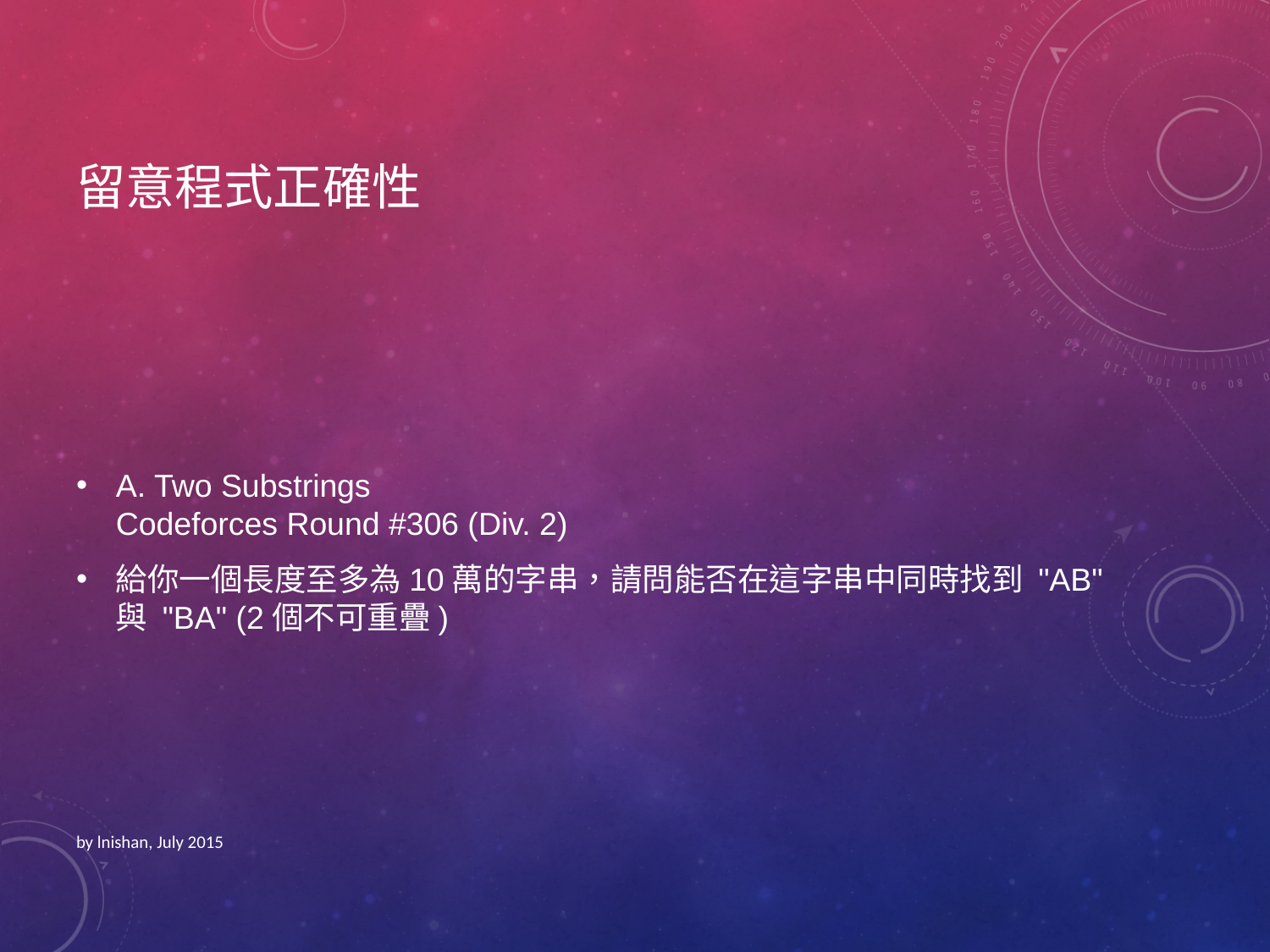

# 留意程式正確性
A. Two Substrings
Codeforces Round #306 (Div. 2)
給你一個長度至多為10萬的字串，請問能否在這字串中同時找到 "AB" 與 "BA" (2個不可重疊)
by lnishan, July 2015